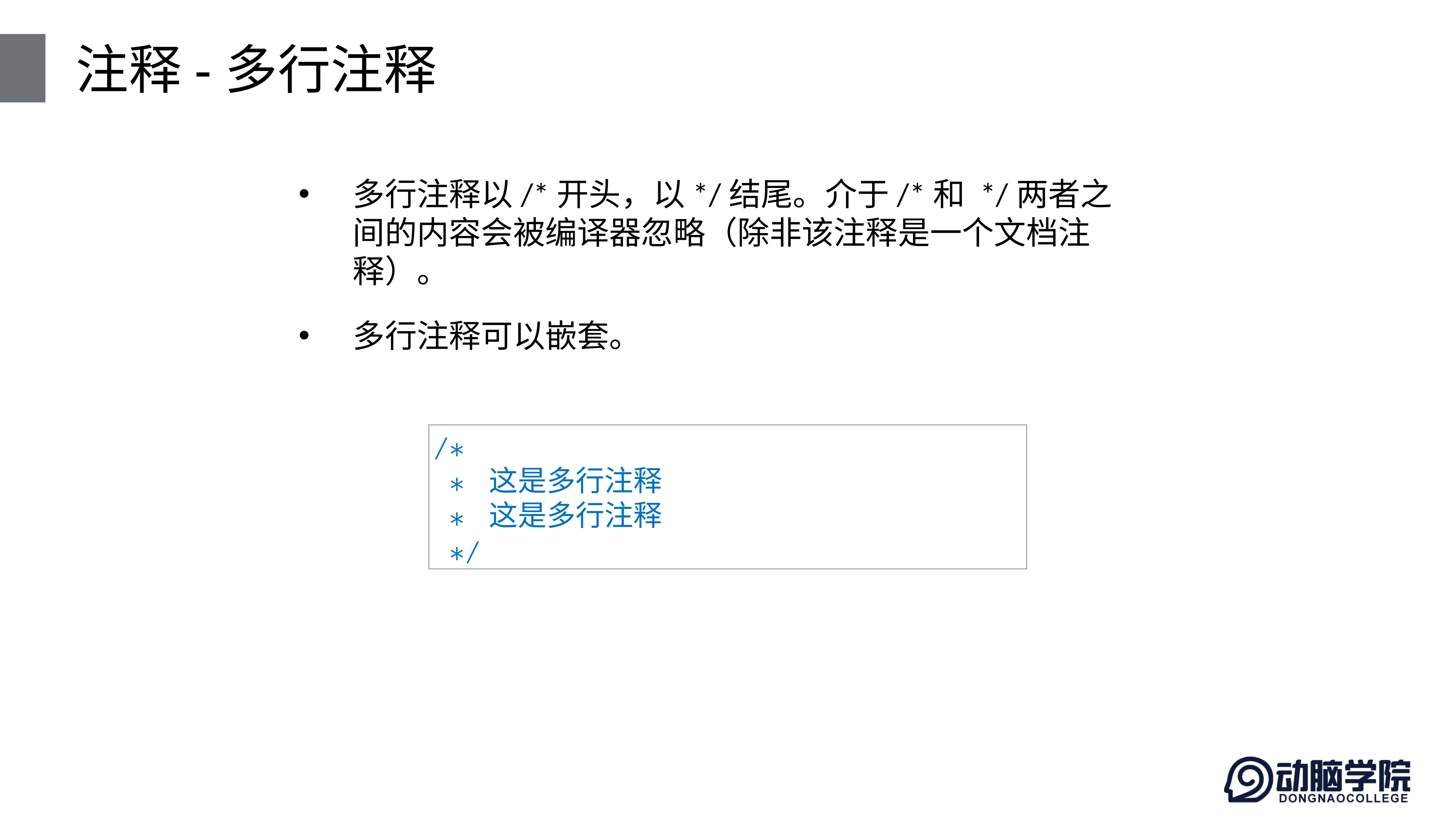

# 注释-多行注释
多行注释以/*开头，以*/结尾。介于/*和 */两者之间的内容会被编译器忽略（除非该注释是一个文档注释）。
多行注释可以嵌套。
/*
 * 这是多行注释
 * 这是多行注释
 */